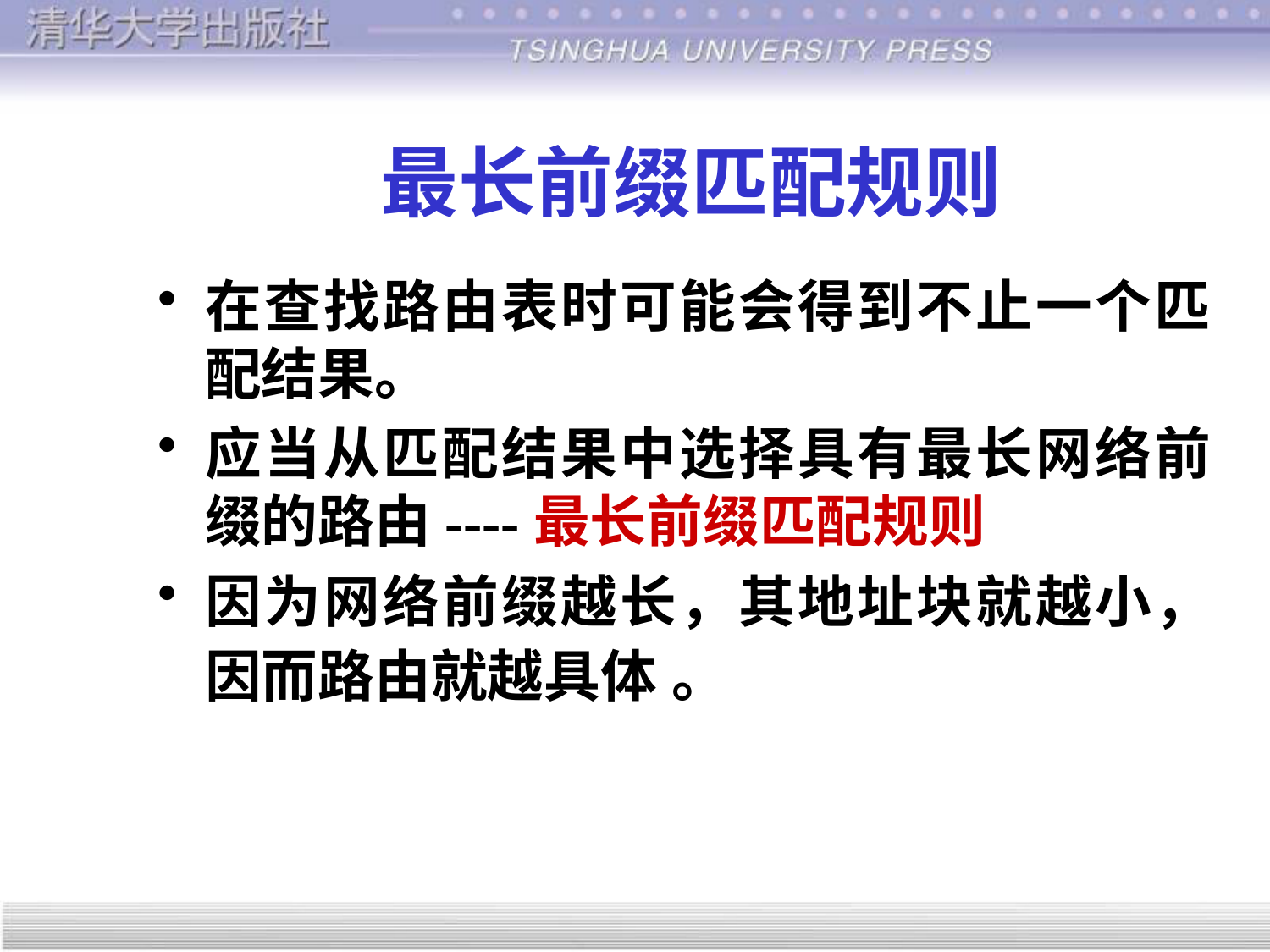

# 最长前缀匹配规则
在查找路由表时可能会得到不止一个匹配结果。
应当从匹配结果中选择具有最长网络前缀的路由----最长前缀匹配规则
因为网络前缀越长，其地址块就越小，因而路由就越具体 。

20